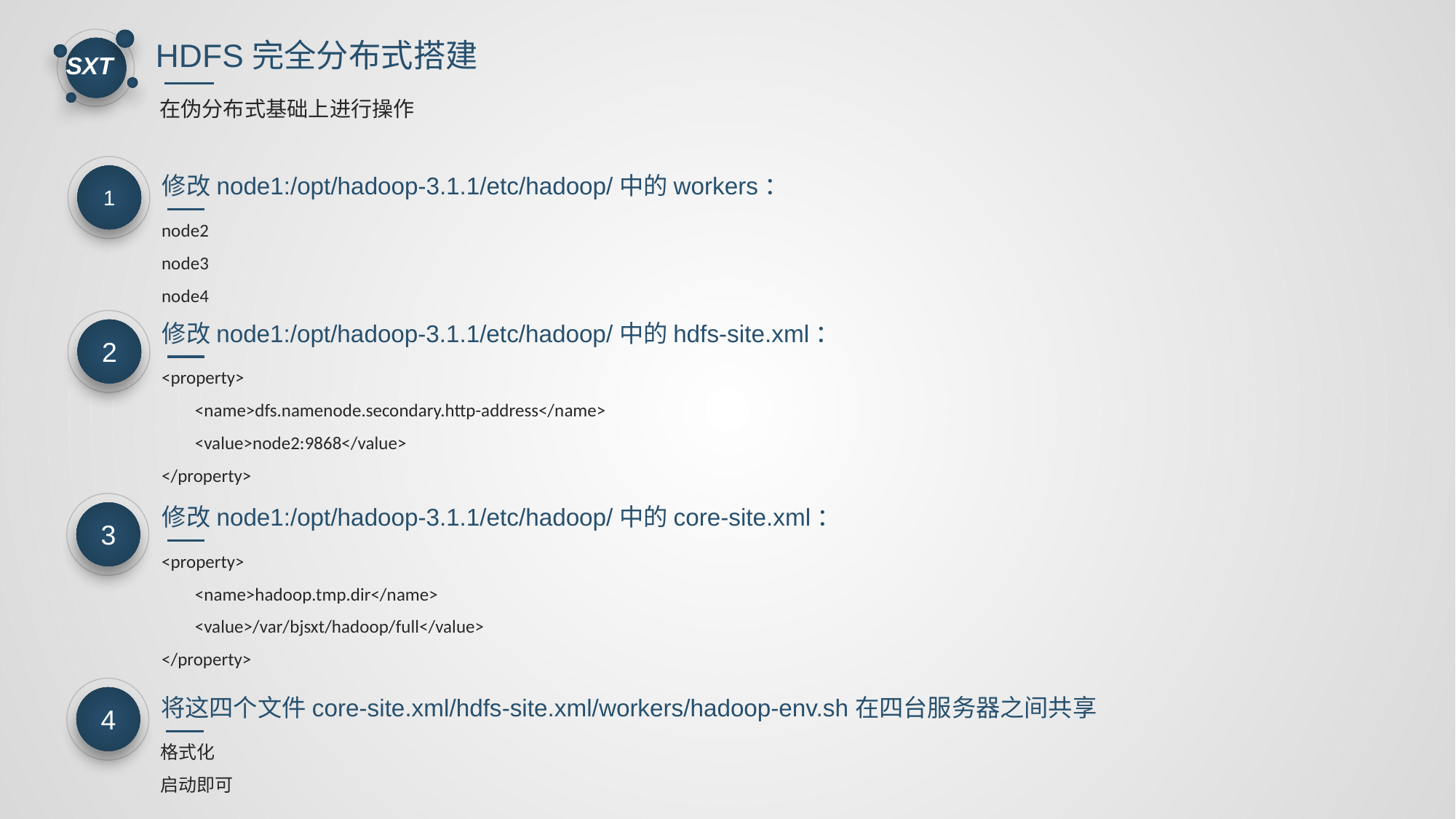

HDFS完全分布式搭建
在伪分布式基础上进行操作

1
修改node1:/opt/hadoop-3.1.1/etc/hadoop/中的workers：
node2
node3
node4

2
修改node1:/opt/hadoop-3.1.1/etc/hadoop/中的hdfs-site.xml：
<property>
        <name>dfs.namenode.secondary.http-address</name>
        <value>node2:9868</value>
</property>

3
修改node1:/opt/hadoop-3.1.1/etc/hadoop/中的core-site.xml：
<property>
        <name>hadoop.tmp.dir</name>
        <value>/var/bjsxt/hadoop/full</value>
</property>

4
将这四个文件core-site.xml/hdfs-site.xml/workers/hadoop-env.sh在四台服务器之间共享
格式化
启动即可